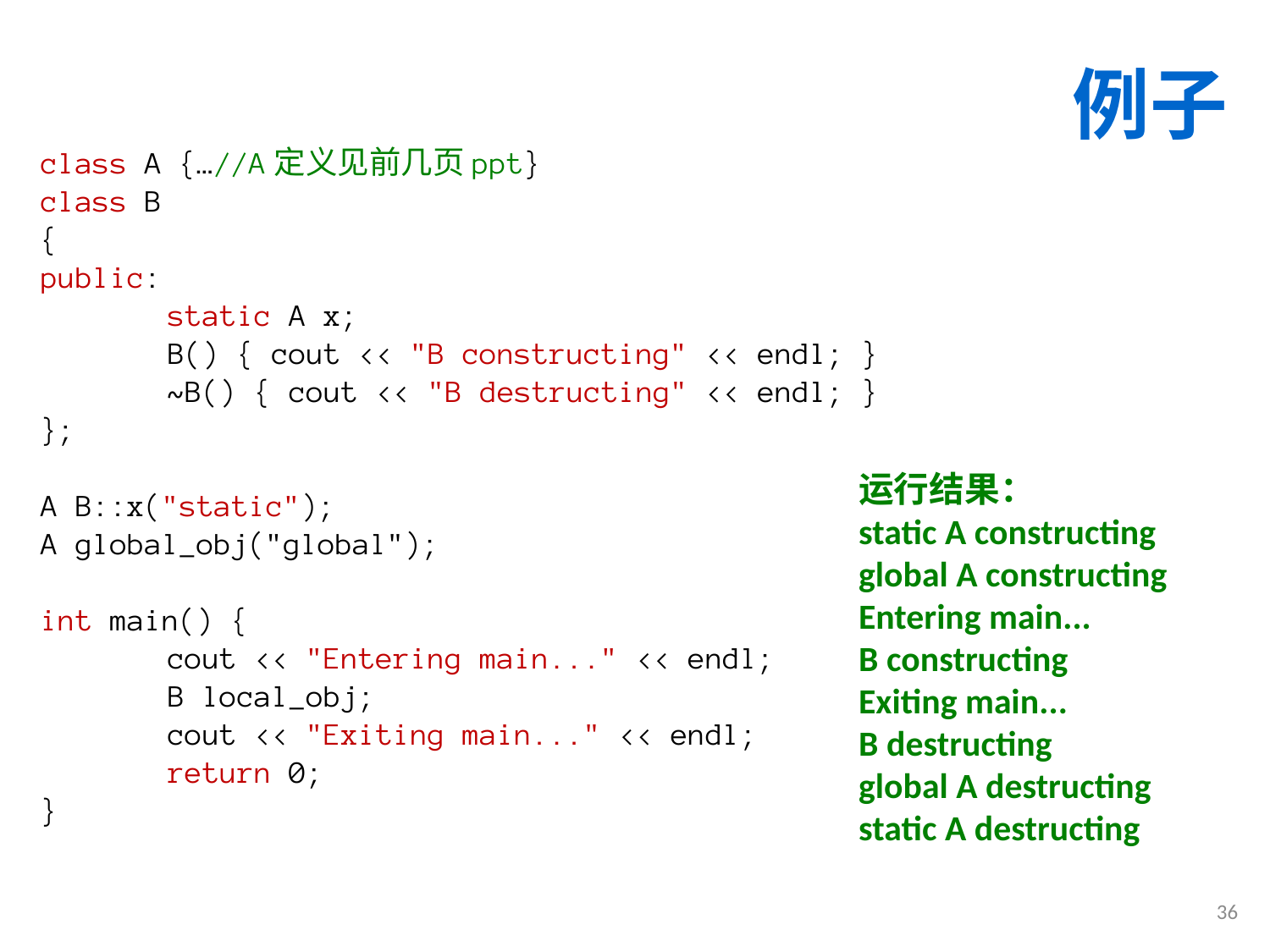

# 例子
class A {…//A定义见前几页ppt}
class B
{
public:
	static A x;
	B() { cout << "B constructing" << endl; }
	~B() { cout << "B destructing" << endl; }
};

A B::x("static");
A global_obj("global");

int main() {
	cout << "Entering main..." << endl;
	B local_obj;
	cout << "Exiting main..." << endl;
	return 0;
}
运行结果：
static A constructing
global A constructing
Entering main...
B constructing
Exiting main...
B destructing
global A destructing
static A destructing
36